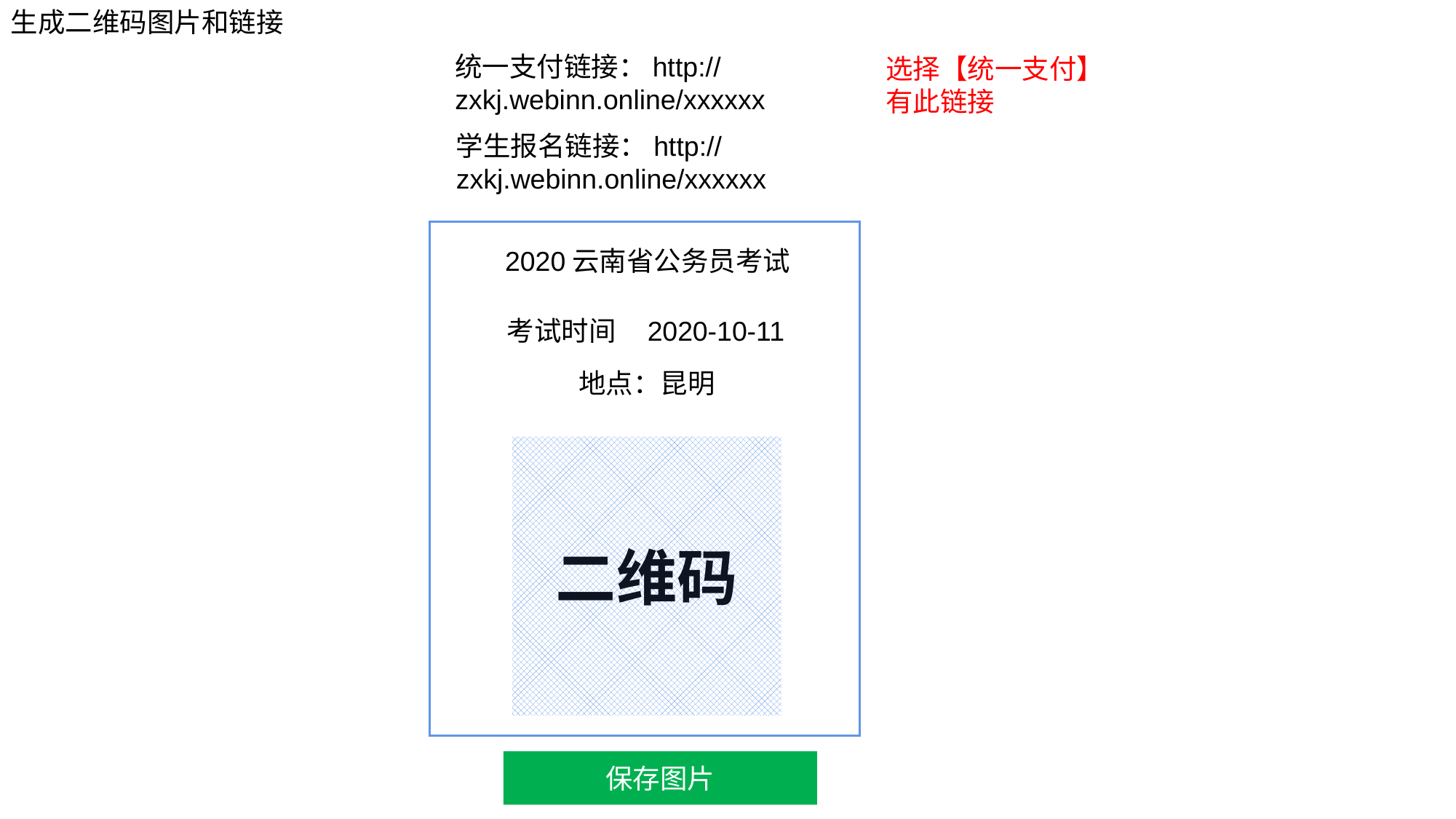

生成二维码图片和链接
统一支付链接：http://zxkj.webinn.online/xxxxxx
选择【统一支付】有此链接
学生报名链接：http://zxkj.webinn.online/xxxxxx

2020云南省公务员考试
考试时间    2020-10-11

地点：昆明
二维码
保存图片